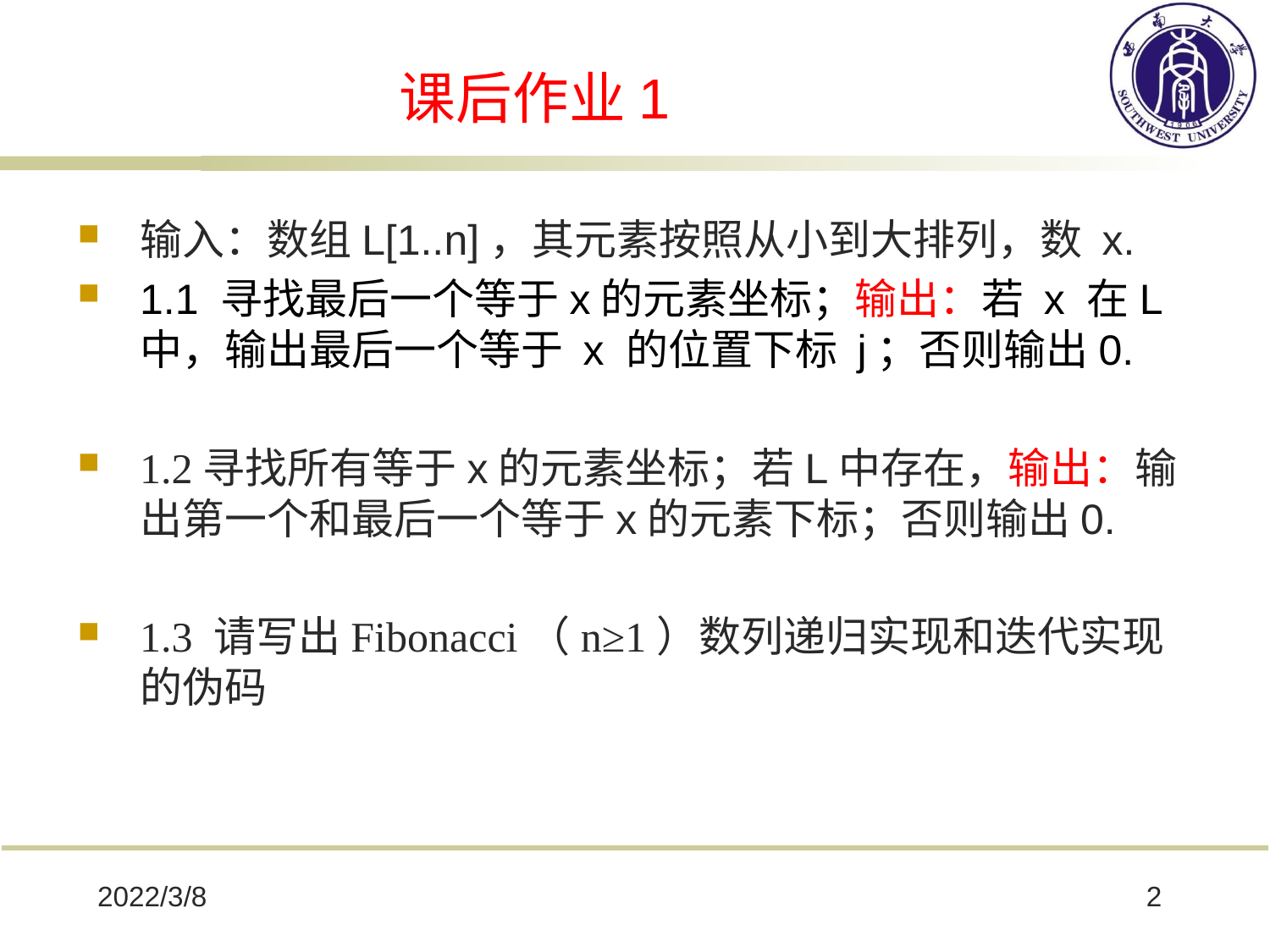

# 课后作业1
输入：数组L[1..n]，其元素按照从小到大排列，数 x.
1.1 寻找最后一个等于x的元素坐标；输出：若 x 在L中，输出最后一个等于 x 的位置下标 j；否则输出0.

1.2寻找所有等于x的元素坐标；若L中存在，输出：输出第一个和最后一个等于x的元素下标；否则输出0.

1.3 请写出Fibonacci（n≥1）数列递归实现和迭代实现的伪码

2022/3/8
2